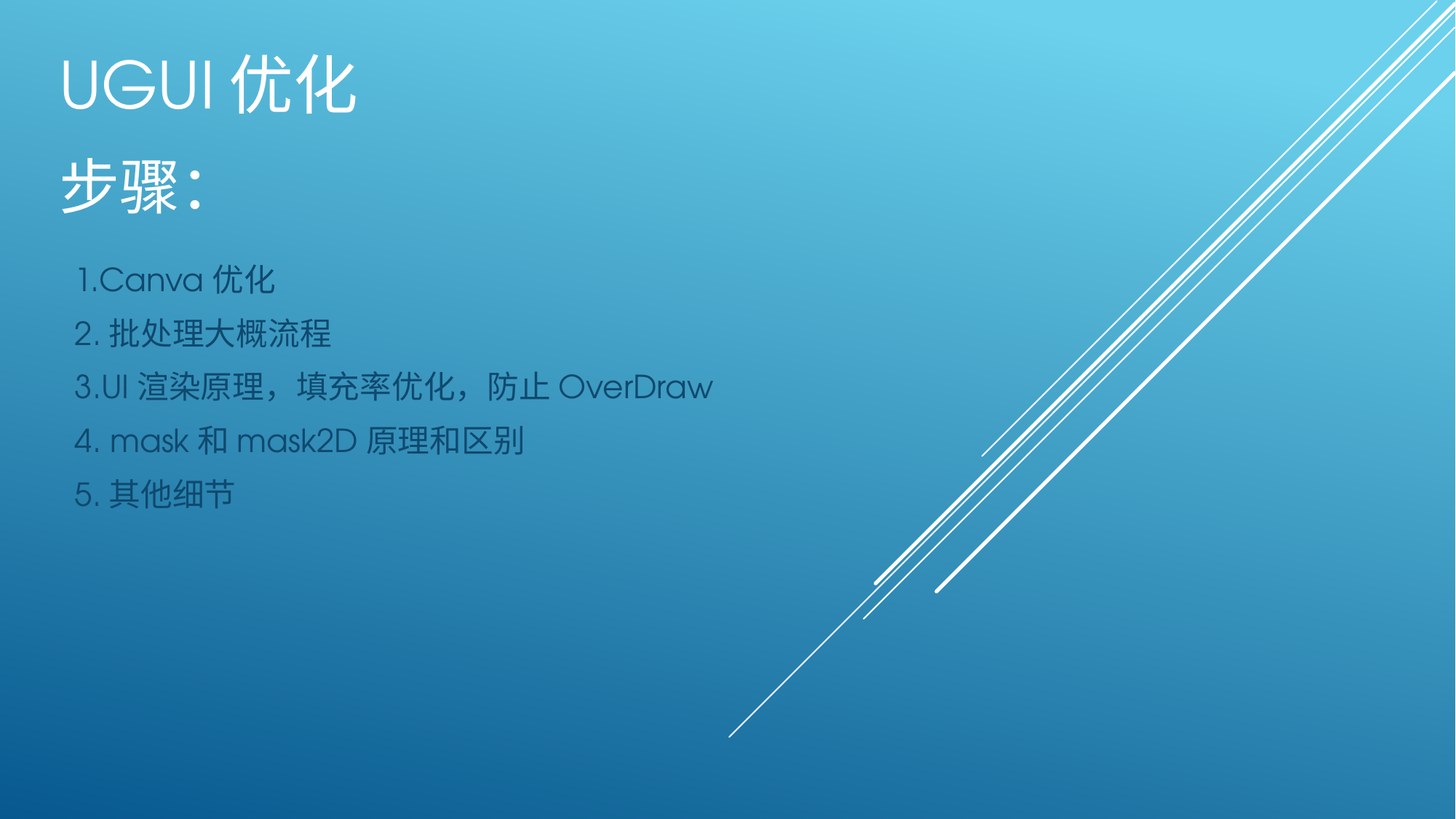

# UGUI优化
步骤：
1.Canva优化
2.批处理大概流程
3.UI渲染原理，填充率优化，防止OverDraw
4. mask和mask2D原理和区别
5.其他细节